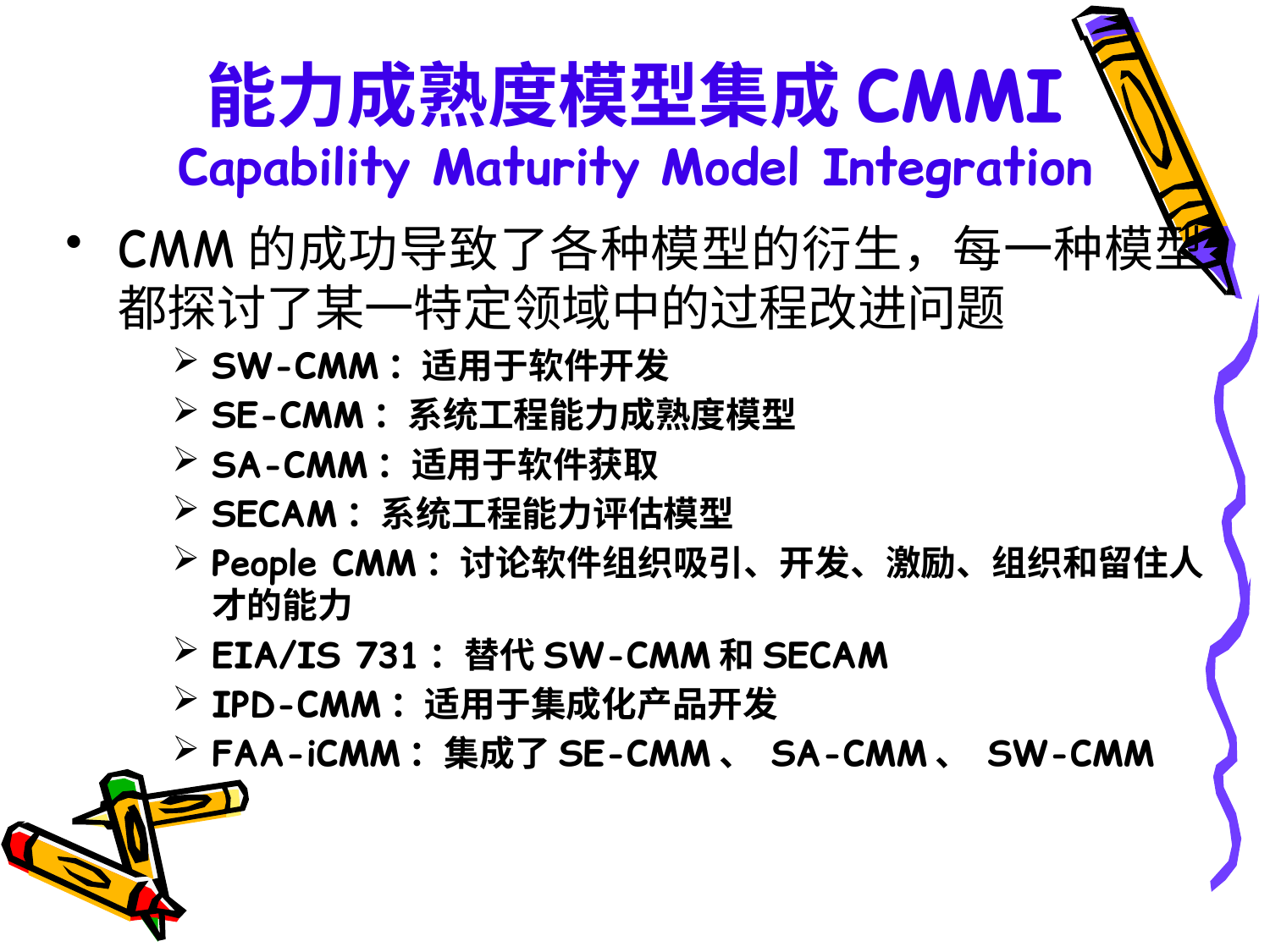

# 能力成熟度模型集成CMMI Capability Maturity Model Integration
CMM的成功导致了各种模型的衍生，每一种模型都探讨了某一特定领域中的过程改进问题
SW-CMM：适用于软件开发
SE-CMM：系统工程能力成熟度模型
SA-CMM：适用于软件获取
SECAM：系统工程能力评估模型
People CMM：讨论软件组织吸引、开发、激励、组织和留住人才的能力
EIA/IS 731：替代SW-CMM和SECAM
IPD-CMM：适用于集成化产品开发
FAA-iCMM：集成了SE-CMM、 SA-CMM、 SW-CMM